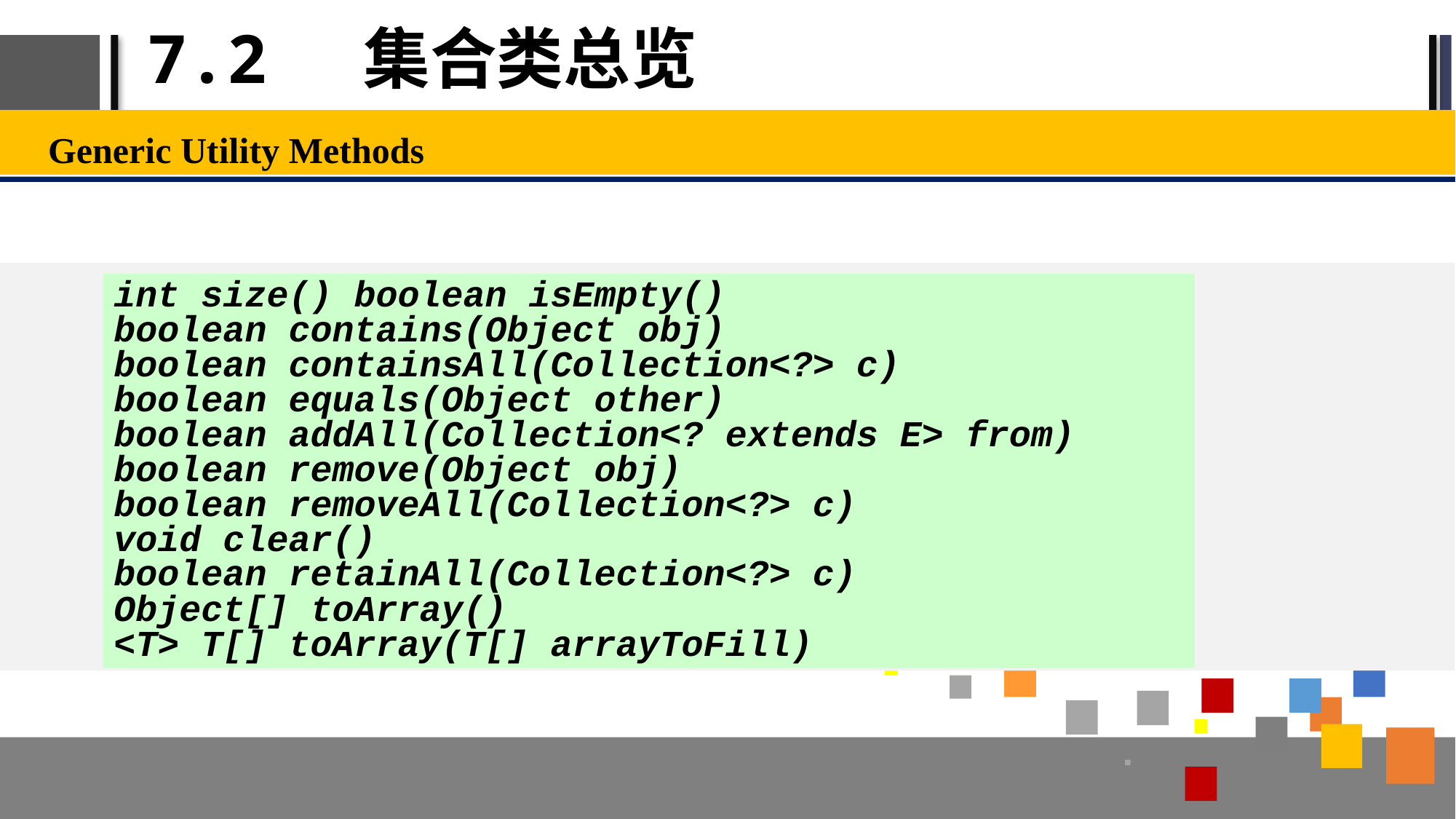

# 7.2  集合类总览

Generic Utility Methods

int size() boolean isEmpty()
boolean contains(Object obj)
boolean containsAll(Collection<?> c)
boolean equals(Object other)
boolean addAll(Collection<? extends E> from)
boolean remove(Object obj)
boolean removeAll(Collection<?> c)
void clear()
boolean retainAll(Collection<?> c)
Object[] toArray()
<T> T[] toArray(T[] arrayToFill)